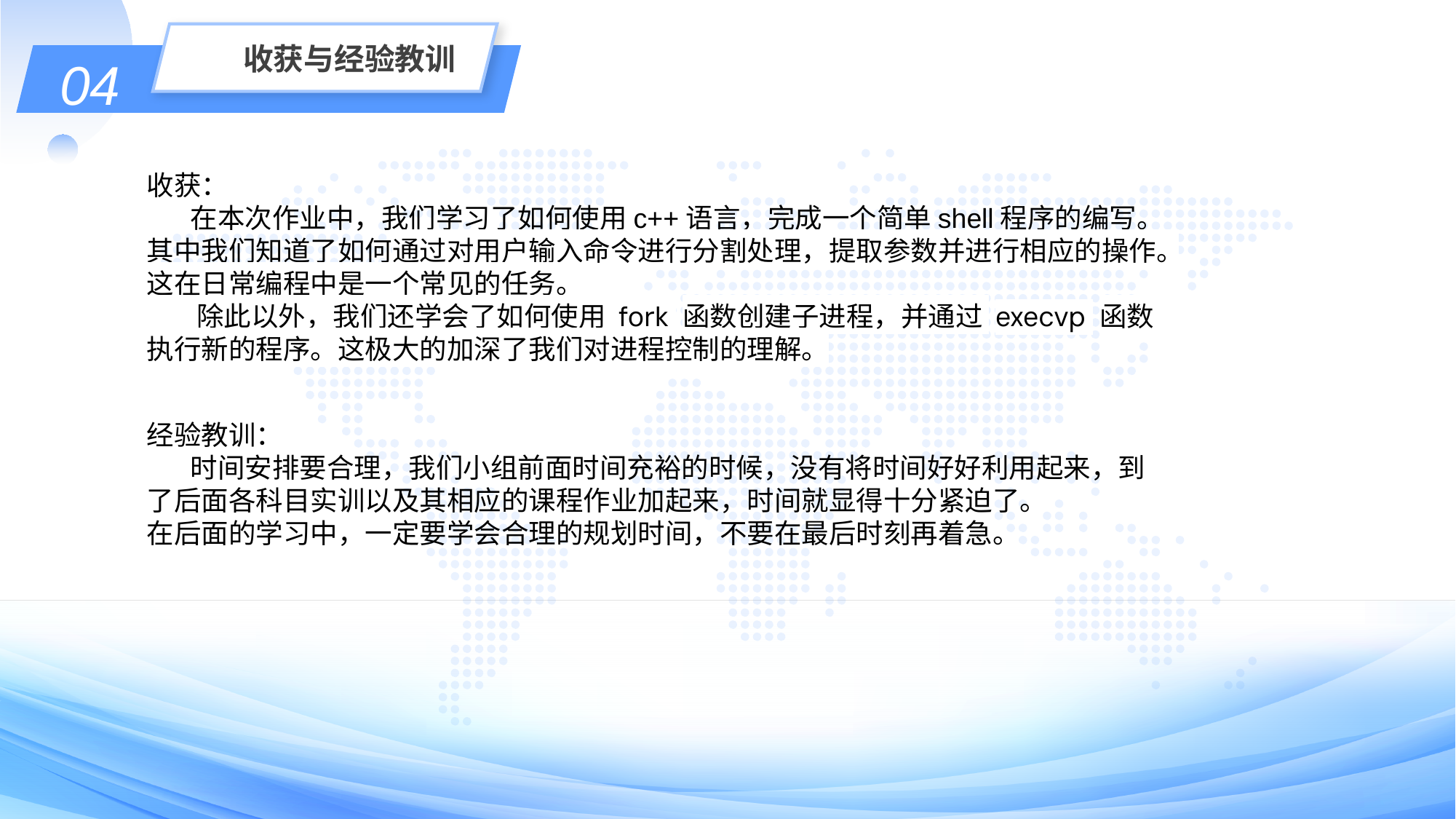

收获与经验教训
04

收获：
      在本次作业中，我们学习了如何使用c++语言，完成一个简单shell程序的编写。其中我们知道了如何通过对用户输入命令进行分割处理，提取参数并进行相应的操作。这在日常编程中是一个常见的任务。
       除此以外，我们还学会了如何使用 fork 函数创建子进程，并通过 execvp 函数执行新的程序。这极大的加深了我们对进程控制的理解。
经验教训：
      时间安排要合理，我们小组前面时间充裕的时候，没有将时间好好利用起来，到了后面各科目实训以及其相应的课程作业加起来，时间就显得十分紧迫了。
在后面的学习中，一定要学会合理的规划时间，不要在最后时刻再着急。